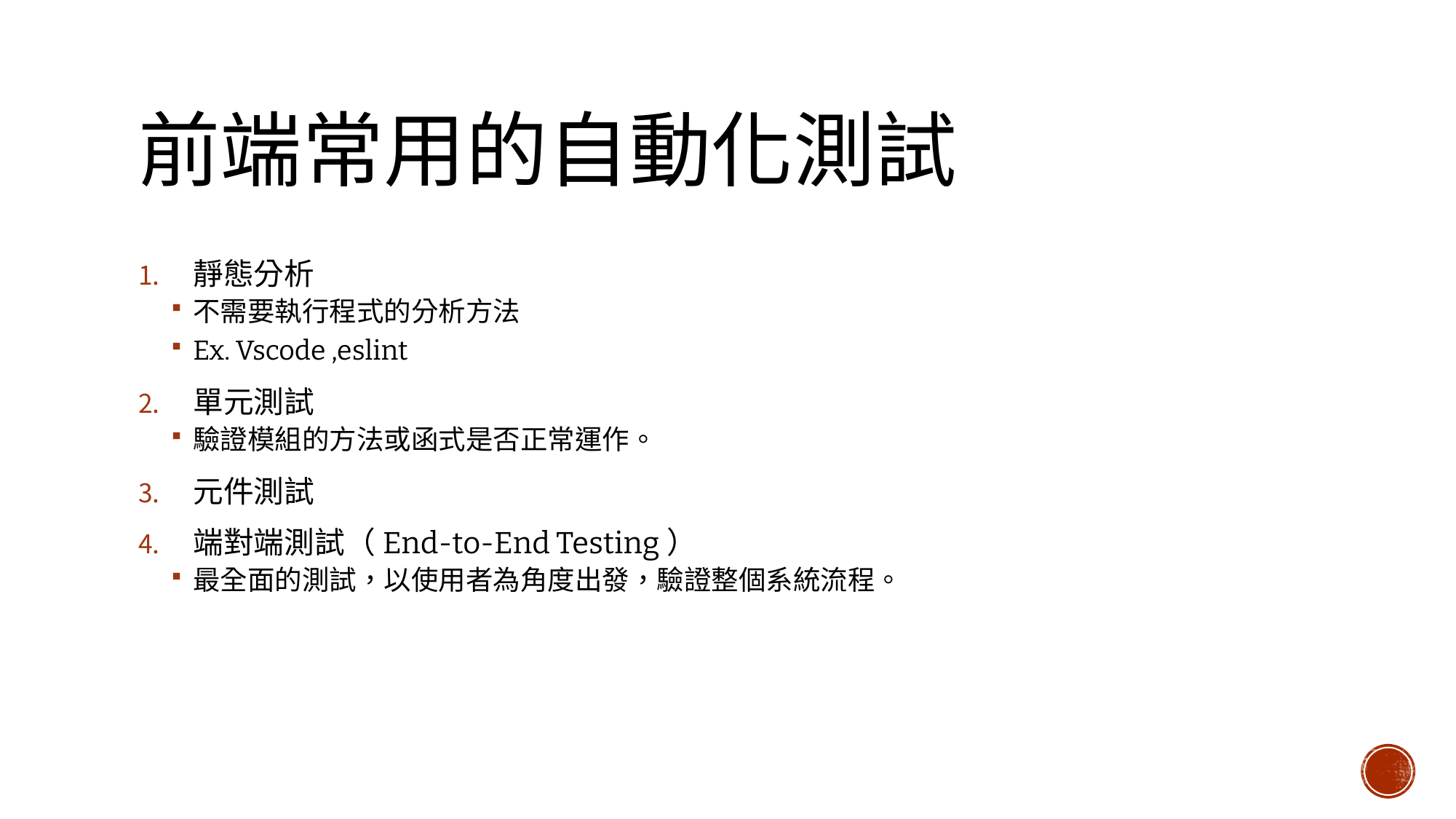

# 前端常用的自動化測試
靜態分析
不需要執行程式的分析方法
Ex. Vscode ,eslint
單元測試
驗證模組的方法或函式是否正常運作。
元件測試
端對端測試（End-to-End Testing）
最全面的測試，以使用者為角度出發，驗證整個系統流程。